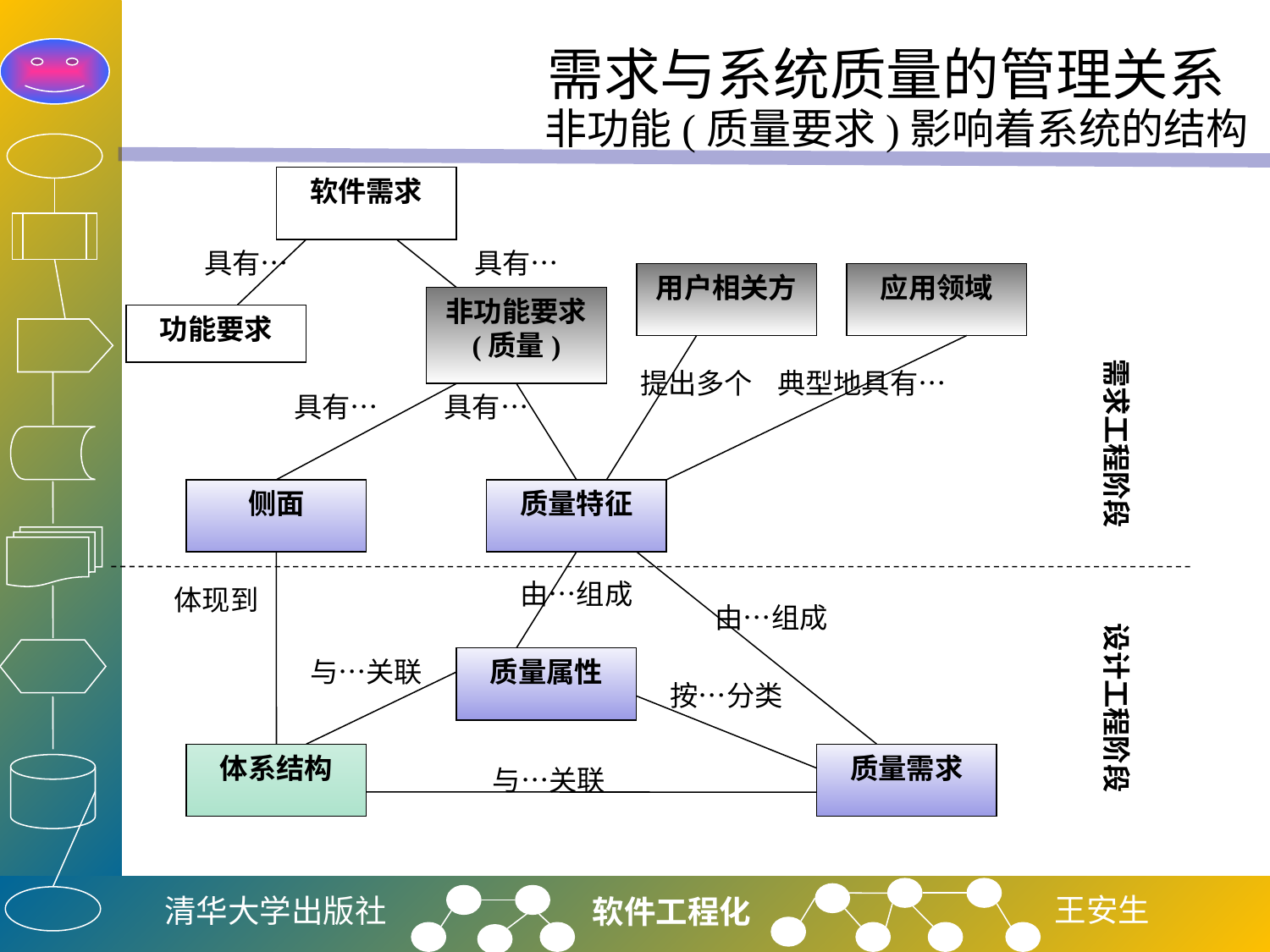

# 需求与系统质量的管理关系
非功能(质量要求)影响着系统的结构
软件需求
具有…

具有…
用户相关方
应用领域
非功能要求
(质量)
功能要求

需求工程阶段
提出多个
典型地具有…
具有…

具有…

侧面
质量特征

由…组成
体现到
由…组成
设计工程阶段
与…关联
质量属性

按…分类

体系结构
质量需求
与…关联